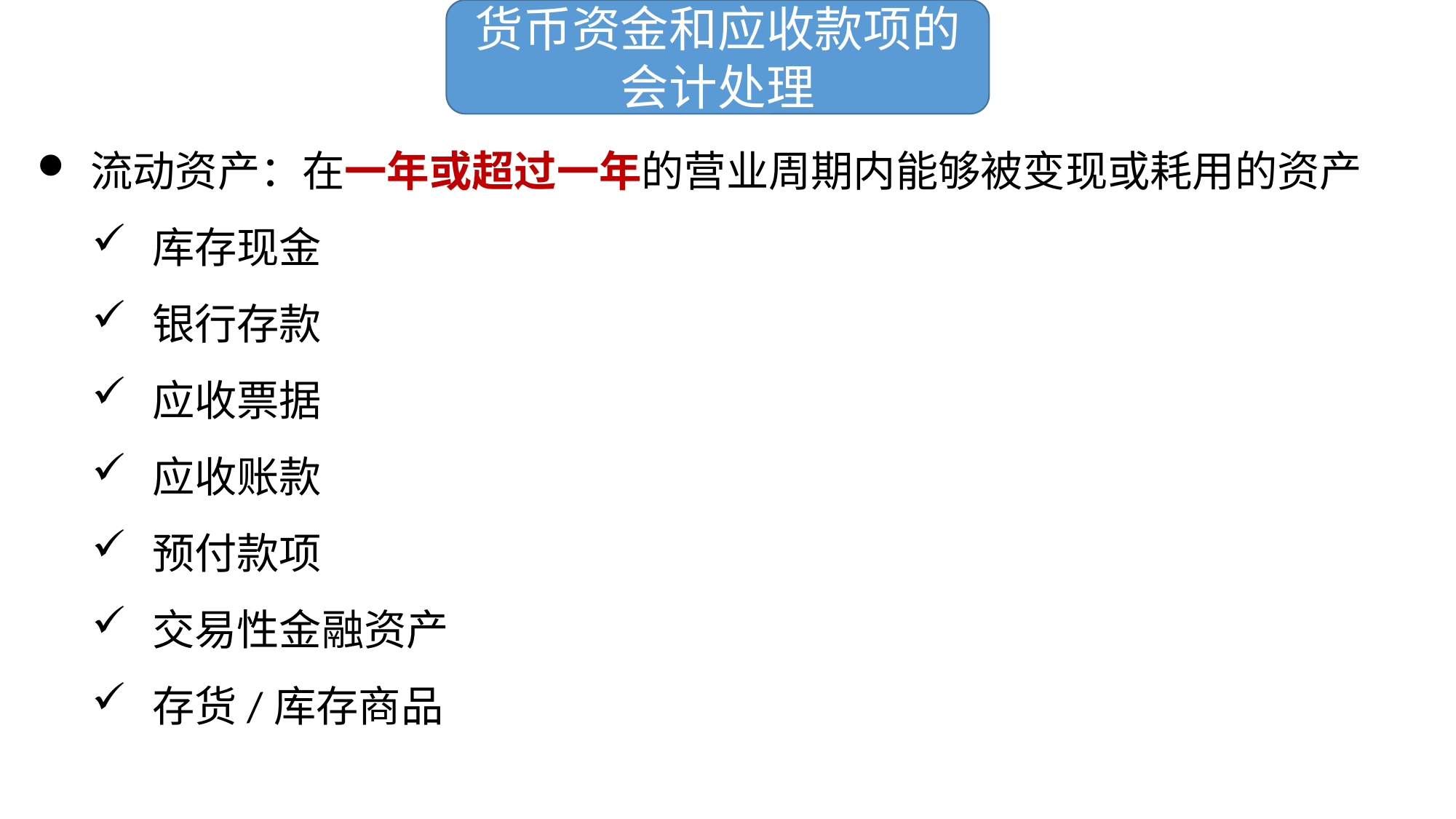

货币资金和应收款项的会计处理
 流动资产：在一年或超过一年的营业周期内能够被变现或耗用的资产
 库存现金
 银行存款
 应收票据
 应收账款
 预付款项
 交易性金融资产
 存货/库存商品